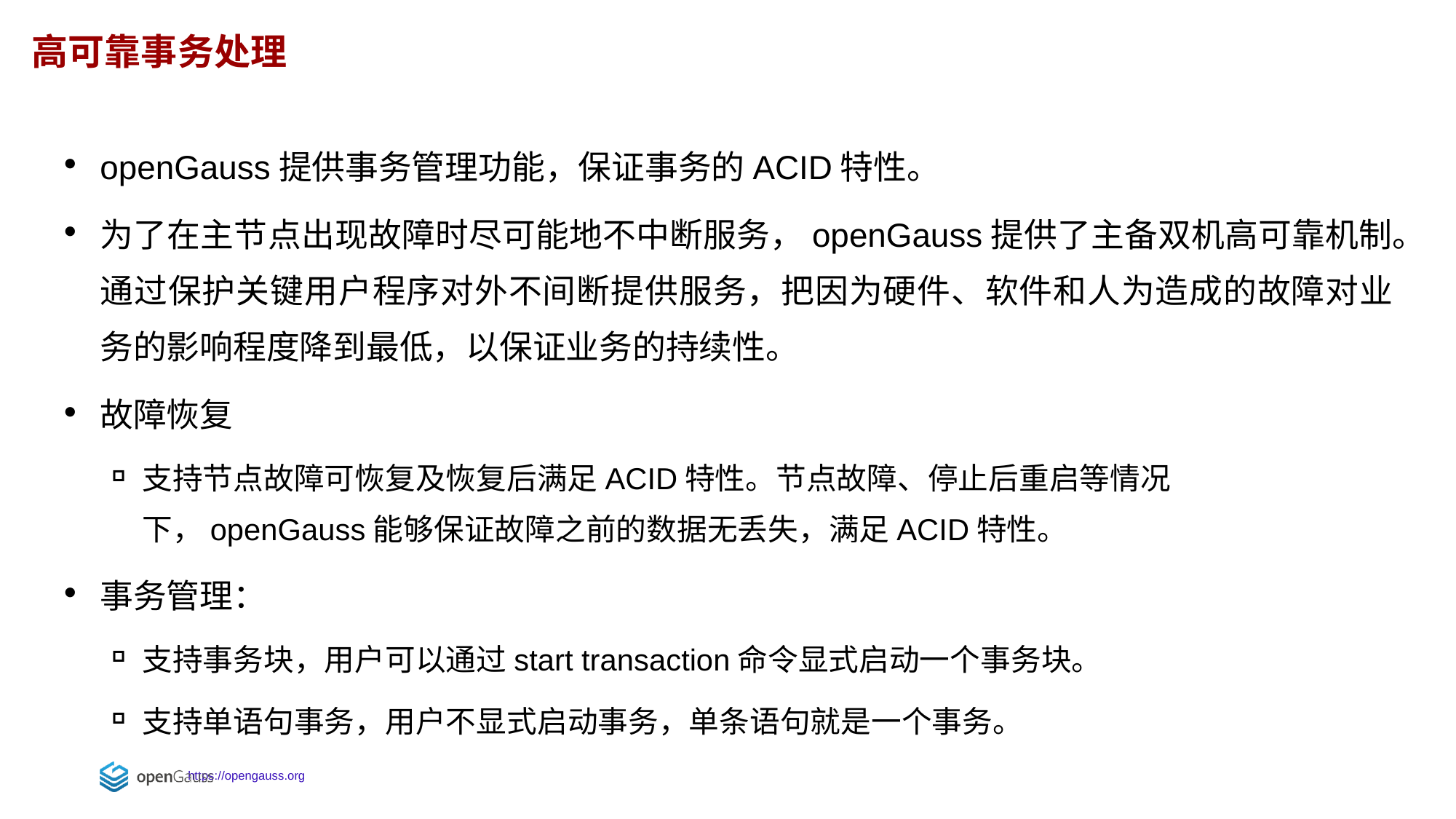

高可靠事务处理
openGauss提供事务管理功能，保证事务的ACID特性。
为了在主节点出现故障时尽可能地不中断服务，openGauss提供了主备双机高可靠机制。通过保护关键用户程序对外不间断提供服务，把因为硬件、软件和人为造成的故障对业务的影响程度降到最低，以保证业务的持续性。
故障恢复
支持节点故障可恢复及恢复后满足ACID特性。节点故障、停止后重启等情况下，openGauss能够保证故障之前的数据无丢失，满足ACID特性。
事务管理：
支持事务块，用户可以通过start transaction命令显式启动一个事务块。
支持单语句事务，用户不显式启动事务，单条语句就是一个事务。